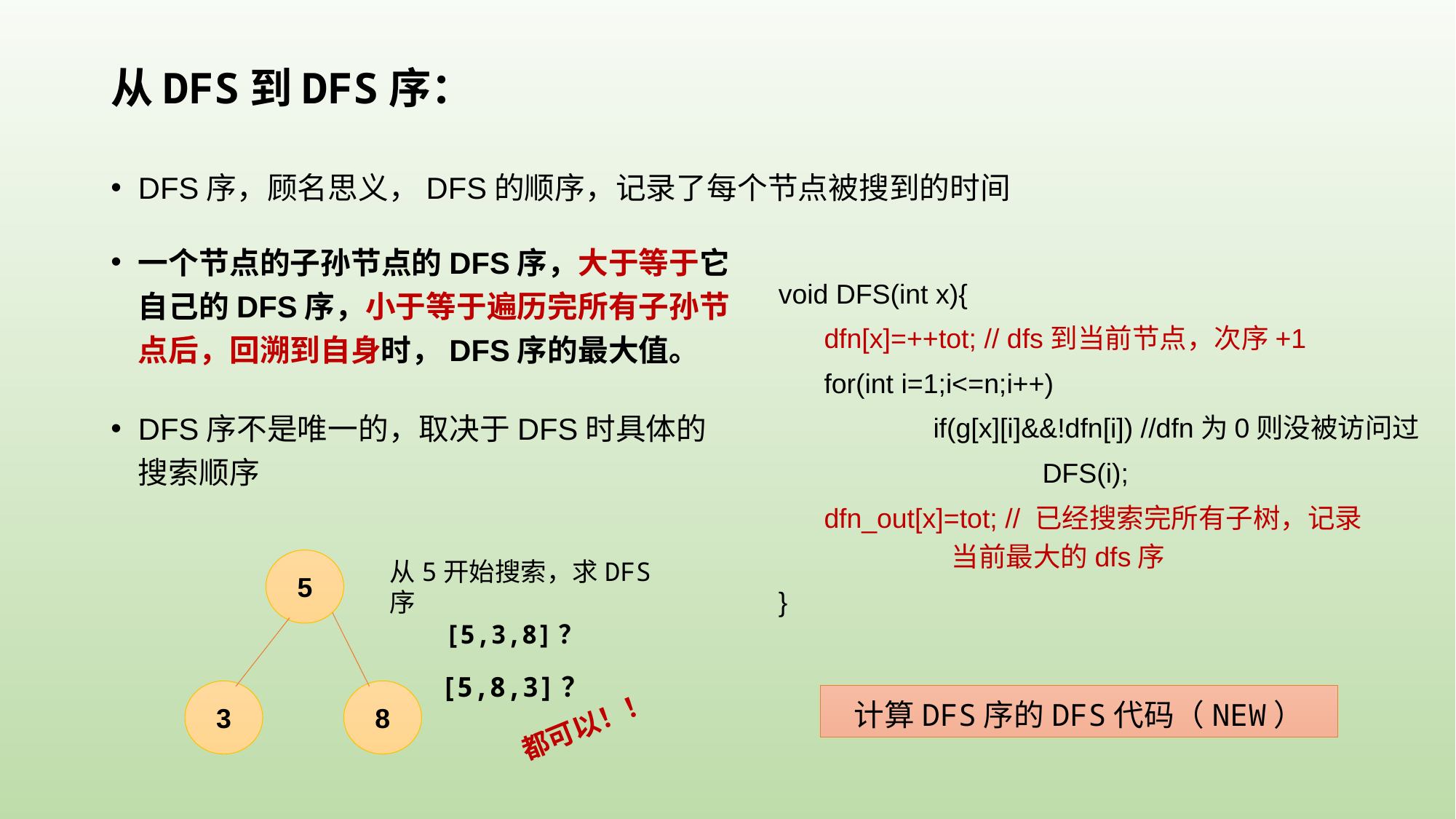

从DFS到DFS序：
DFS序，顾名思义，DFS的顺序，记录了每个节点被搜到的时间

一个节点的子孙节点的DFS序，大于等于它自己的DFS序，小于等于遍历完所有子孙节点后，回溯到自身时，DFS序的最大值。
void DFS(int x){
	dfn[x]=++tot; // dfs到当前节点，次序+1
	for(int i=1;i<=n;i++)
		if(g[x][i]&&!dfn[i]) //dfn为0则没被访问过
			DFS(i);
	dfn_out[x]=tot; // 已经搜索完所有子树，记录		   当前最大的dfs序
}
DFS序不是唯一的，取决于DFS时具体的搜索顺序
5
从5开始搜索，求DFS序
[5,3,8]？
[5,8,3]？
8
3
计算DFS序的DFS代码（NEW）
都可以！！